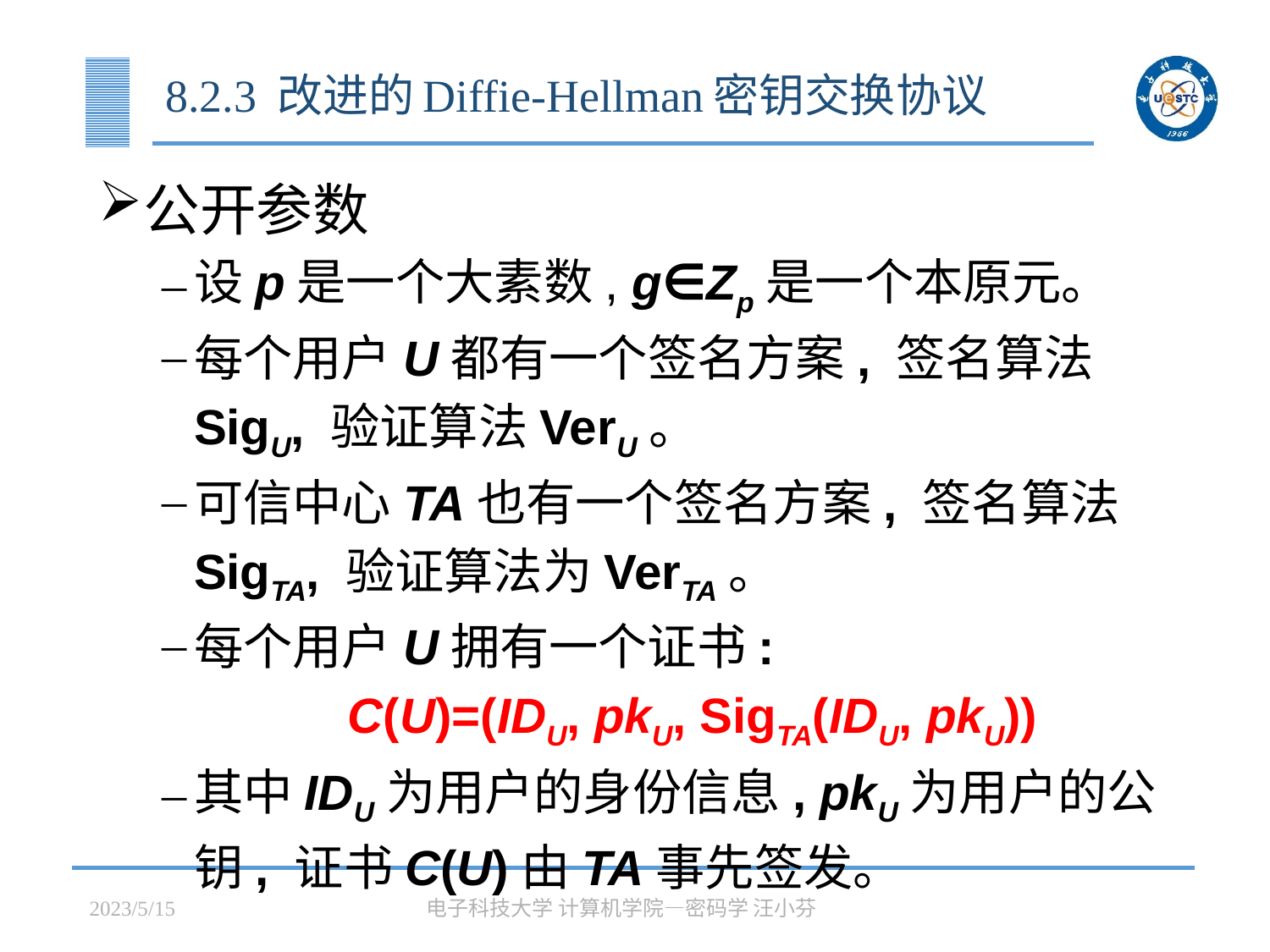

# 8.2.3 改进的Diffie-Hellman密钥交换协议
公开参数
设p是一个大素数, g∈Zp是一个本原元。
每个用户U都有一个签名方案, 签名算法SigU, 验证算法VerU。
可信中心TA也有一个签名方案, 签名算法SigTA, 验证算法为VerTA。
每个用户U拥有一个证书:
C(U)=(IDU, pkU, SigTA(IDU, pkU))
其中IDU为用户的身份信息, pkU为用户的公钥, 证书C(U)由TA事先签发。
2023/5/15
电子科技大学 计算机学院—密码学 汪小芬